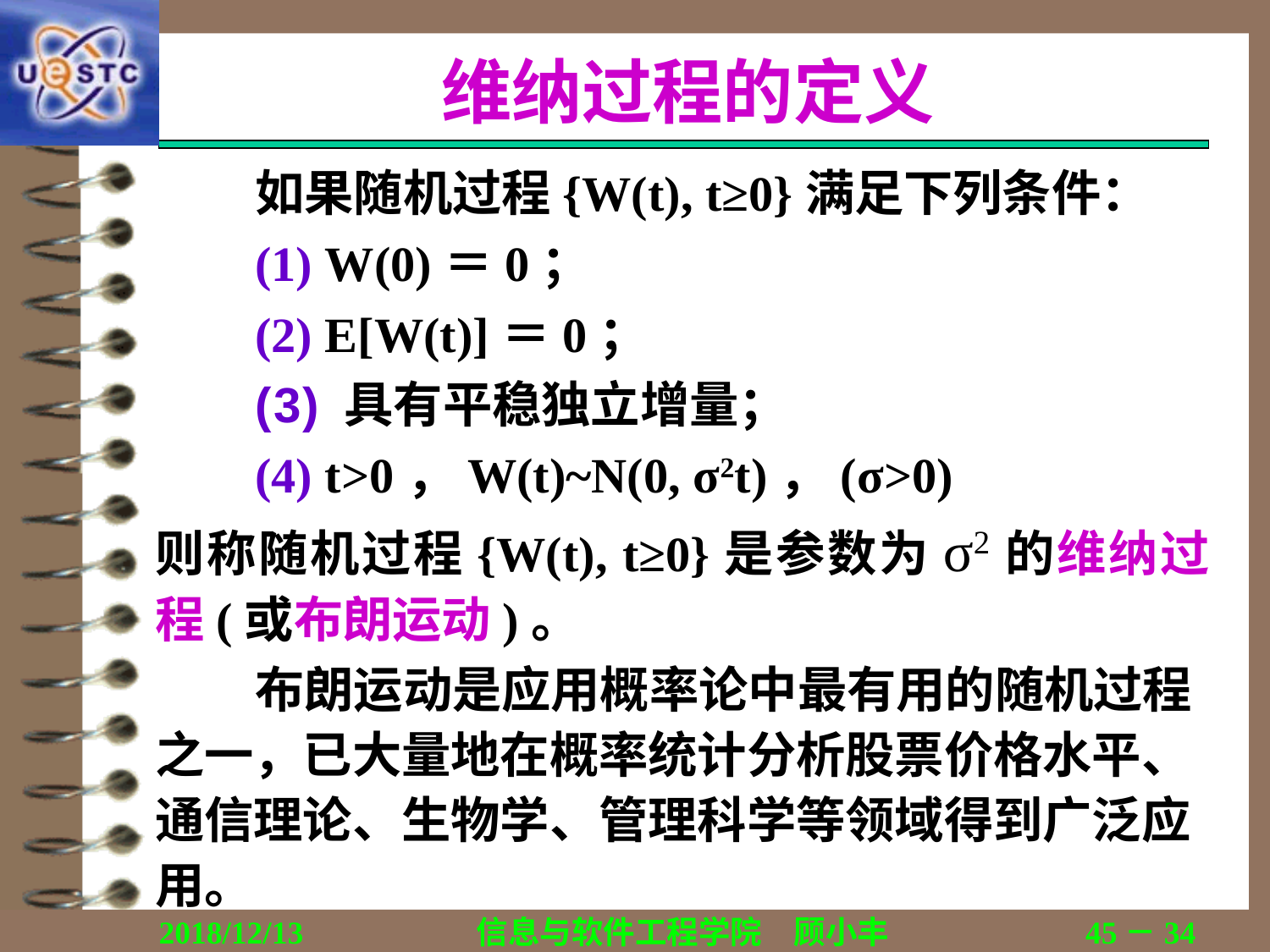

# 维纳过程的定义
如果随机过程{W(t), t≥0}满足下列条件：
 W(0)＝0；
 E[W(t)]＝0；
 具有平稳独立增量；
 t>0，W(t)~N(0, σ2t)，(σ>0)
则称随机过程{W(t), t≥0}是参数为σ2的维纳过程(或布朗运动)。
布朗运动是应用概率论中最有用的随机过程之一，已大量地在概率统计分析股票价格水平、通信理论、生物学、管理科学等领域得到广泛应用。
2018/12/13
信息与软件工程学院　顾小丰
45－34